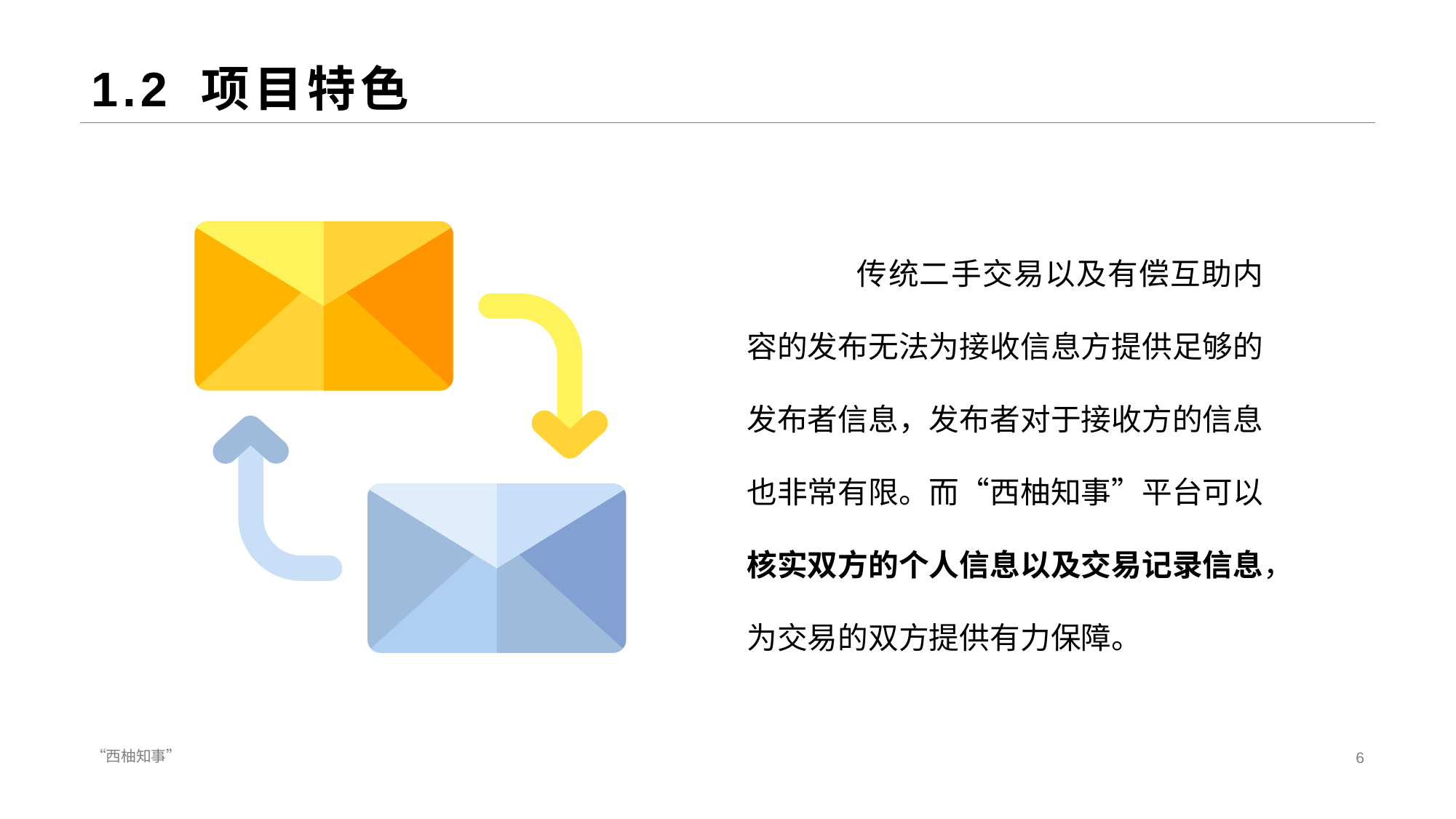

“西柚知事”
需求分析
/02
# 1.2 项目特色

	“西柚知事”校园论坛平台仅对西南石油大学学子开放，故平台可以核对到每一位用户的具体信息，该平台相较于目前广泛使用的学校表白墙等qq账号更加的专业化、统一化。
	发布者仅需提交内容至平台审核即可。利用校园统一平台可将发布的信息统一分类，放至不同的信息分区，满足同学们信息检索的同时，也方便了后台对于发布信息的二次审核。
	传统二手交易以及有偿互助内容的发布无法为接收信息方提供足够的发布者信息，发布者对于接收方的信息也非常有限。而“西柚知事”平台可以核实双方的个人信息以及交易记录信息，为交易的双方提供有力保障。

研究目标

利用互联网为广大师生提供一个方便快捷获取信息，保障交易安全进行的平台。

拟解决关键问题
     · 前端web网页的构建
     · 后端数据管理
     · 实现失物招领功能
     · 实现二手物品交易功能
     · 实现有偿互助功能

“西柚知事”
6

平台不够专业

HELLO ! I’M CHATBOT.
CAN I HELP YOU?

HELLO CHATBOT!
YES PLEASE :)

信息发布有限

安全没有保障